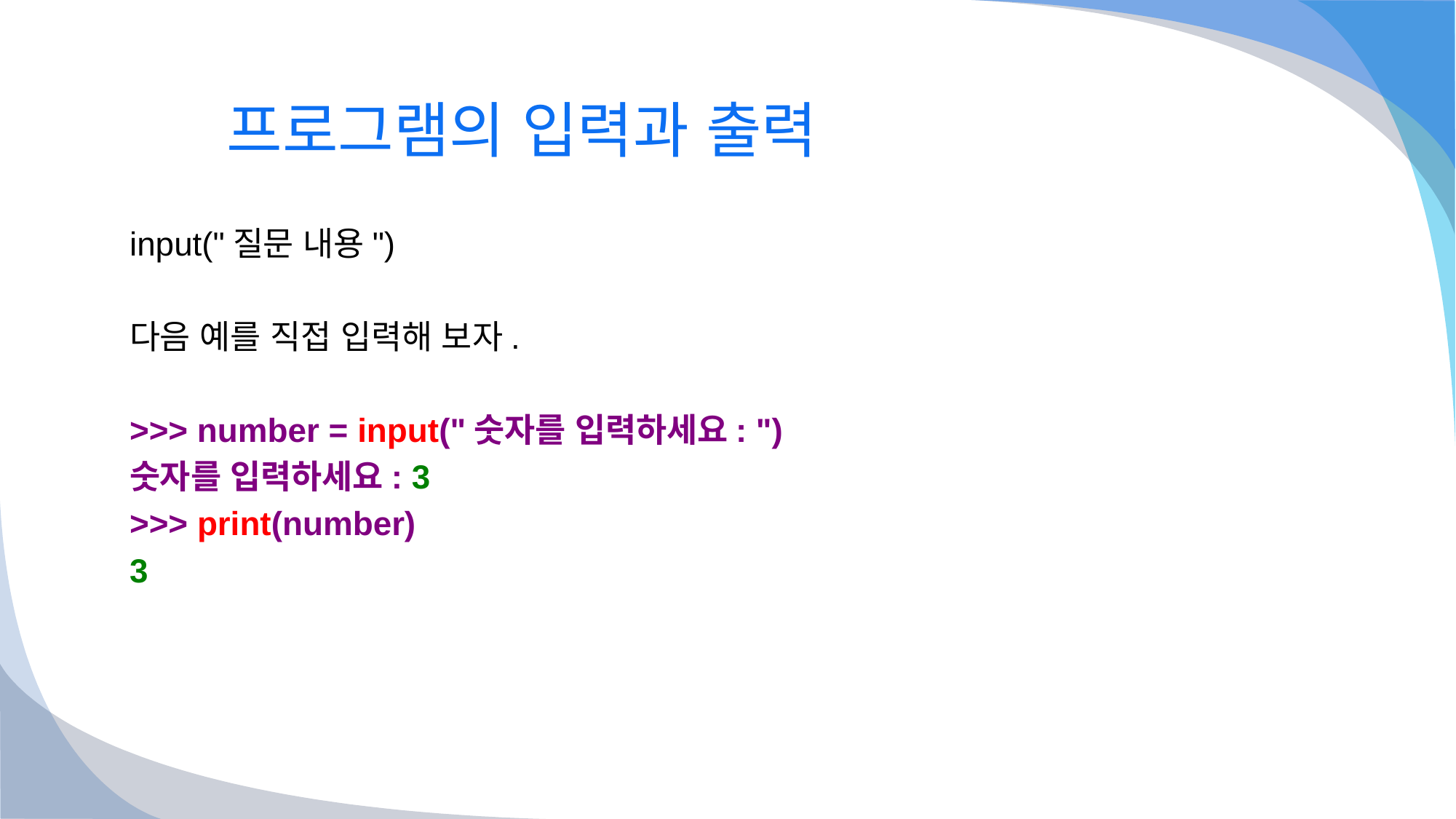

# 프로그램의 입력과 출력
input("질문 내용")

다음 예를 직접 입력해 보자.

>>> number = input("숫자를 입력하세요: ")
숫자를 입력하세요: 3
>>> print(number)
3